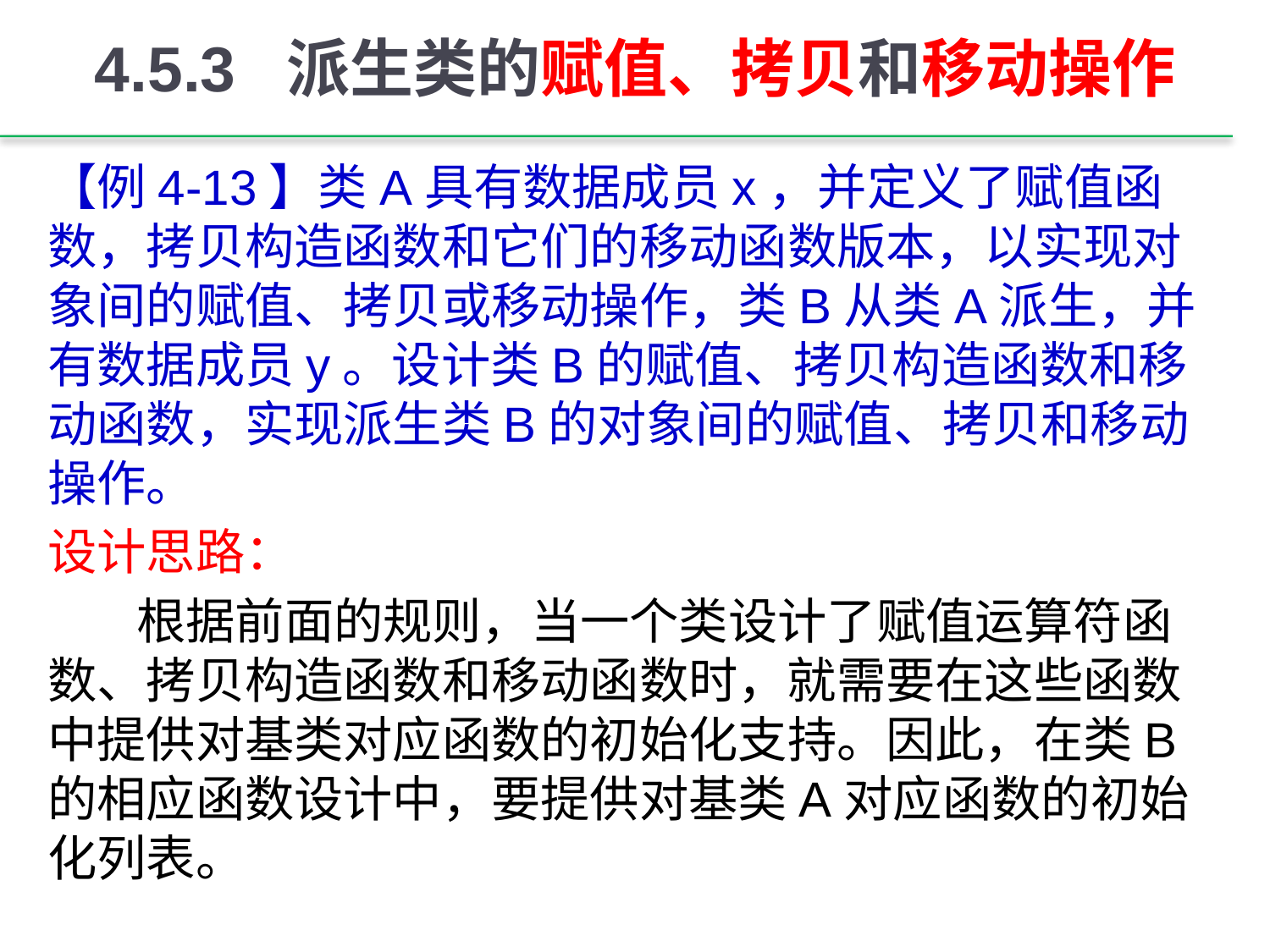

# 4.5.3  派生类的赋值、拷贝和移动操作
【例4-13】类A具有数据成员x，并定义了赋值函数，拷贝构造函数和它们的移动函数版本，以实现对象间的赋值、拷贝或移动操作，类B从类A派生，并有数据成员y。设计类B的赋值、拷贝构造函数和移动函数，实现派生类B的对象间的赋值、拷贝和移动操作。
设计思路：
       根据前面的规则，当一个类设计了赋值运算符函数、拷贝构造函数和移动函数时，就需要在这些函数中提供对基类对应函数的初始化支持。因此，在类B的相应函数设计中，要提供对基类A对应函数的初始化列表。